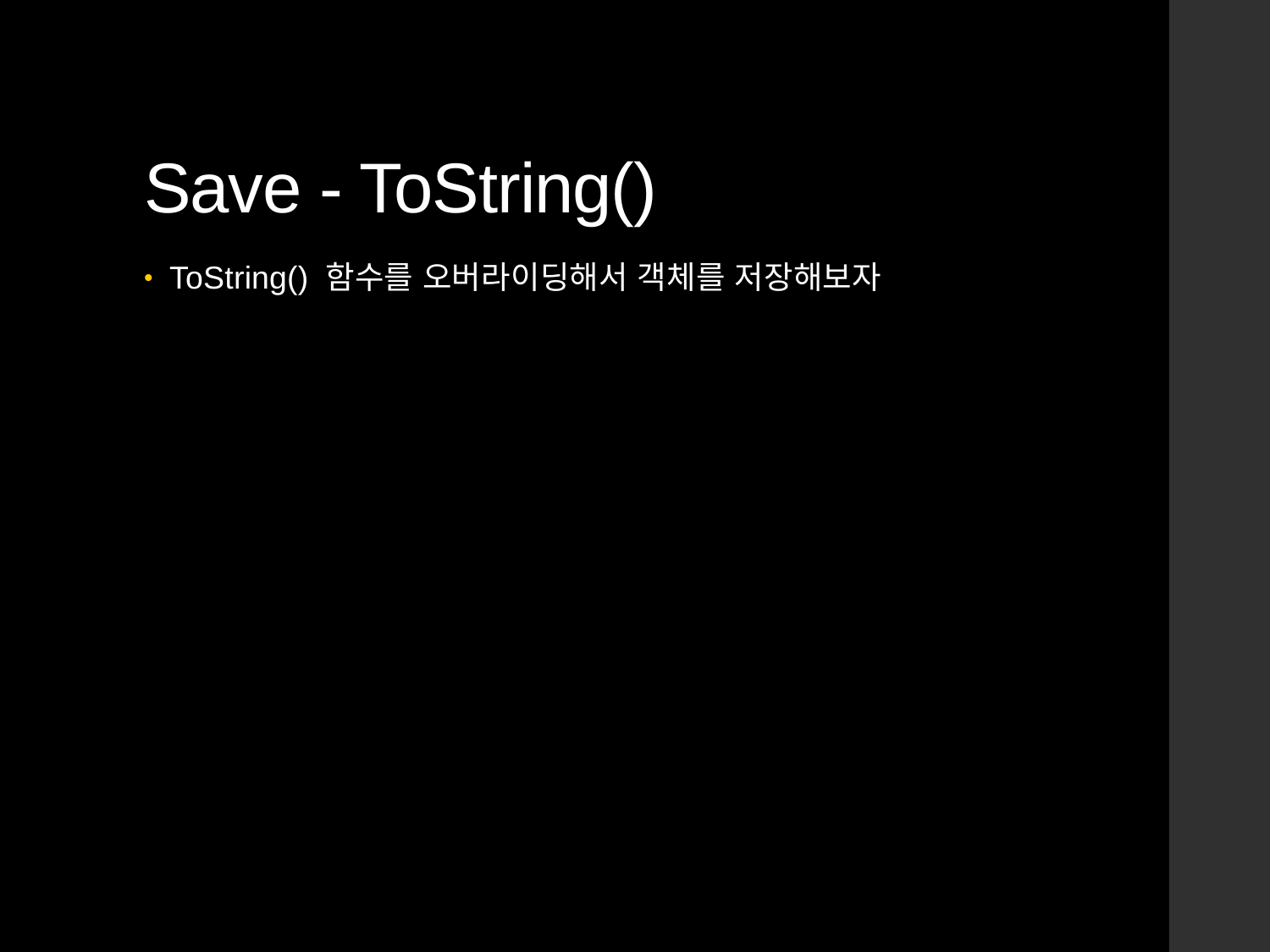

# Save - ToString()
ToString() 함수를 오버라이딩해서 객체를 저장해보자